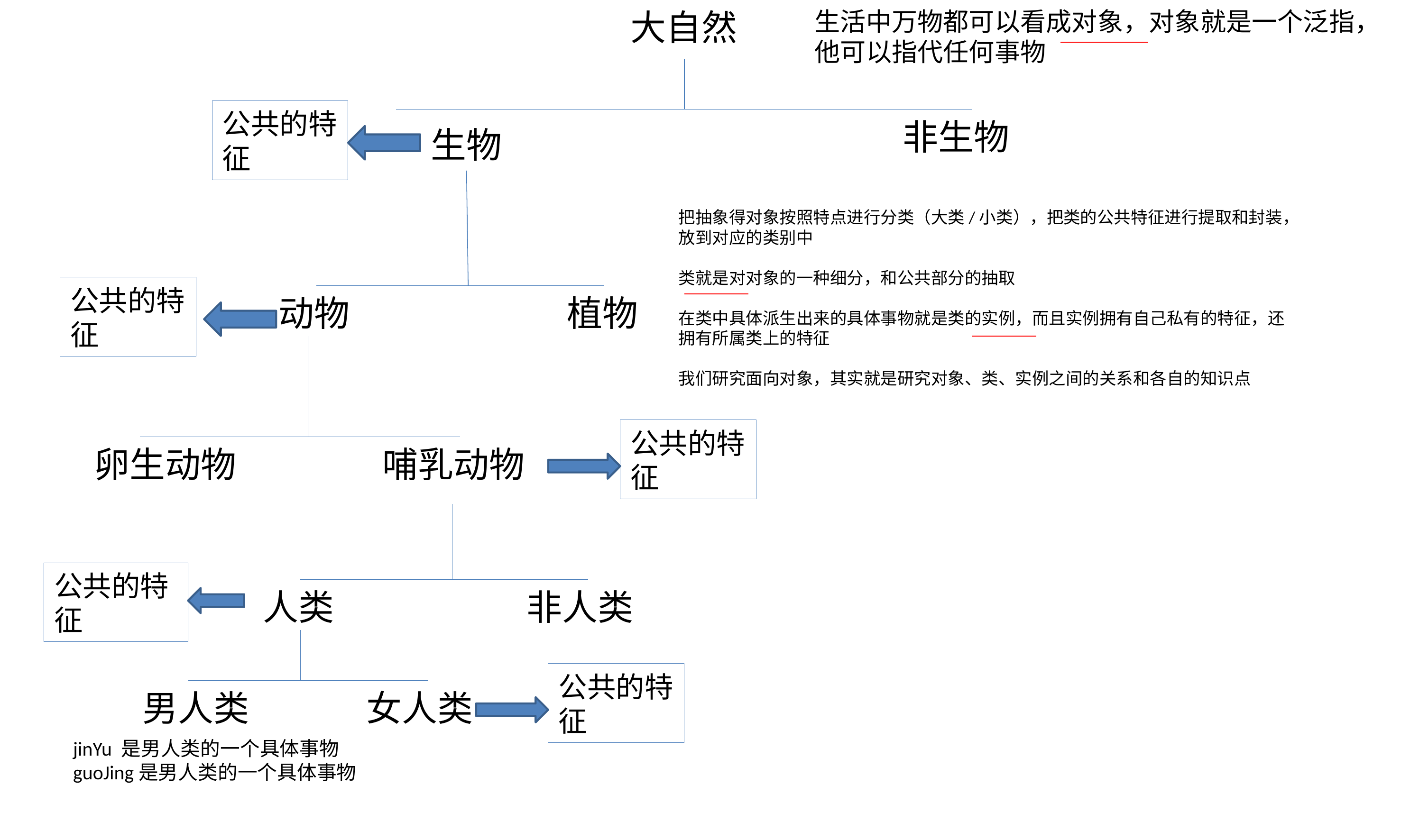

大自然
生活中万物都可以看成对象，对象就是一个泛指，他可以指代任何事物
公共的特征
非生物
生物

把抽象得对象按照特点进行分类（大类/小类），把类的公共特征进行提取和封装，放到对应的类别中

类就是对对象的一种细分，和公共部分的抽取

在类中具体派生出来的具体事物就是类的实例，而且实例拥有自己私有的特征，还拥有所属类上的特征

我们研究面向对象，其实就是研究对象、类、实例之间的关系和各自的知识点

公共的特征
动物
植物

公共的特征
卵生动物
哺乳动物

公共的特征
人类
非人类

公共的特征
男人类
女人类

jinYu 是男人类的一个具体事物
guoJing是男人类的一个具体事物